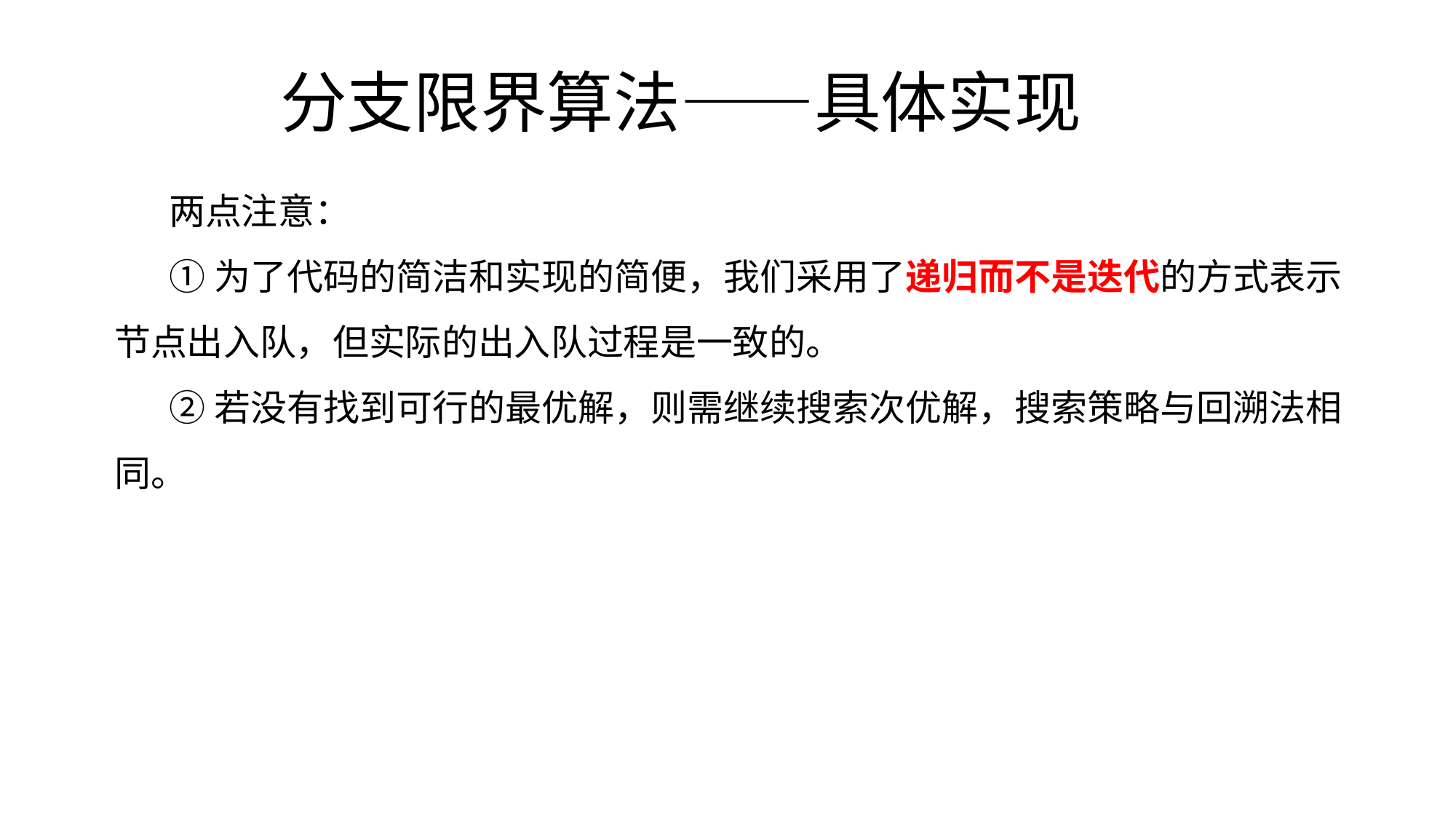

# 分支限界算法——具体实现
两点注意：
①为了代码的简洁和实现的简便，我们采用了递归而不是迭代的方式表示节点出入队，但实际的出入队过程是一致的。
②若没有找到可行的最优解，则需继续搜索次优解，搜索策略与回溯法相同。